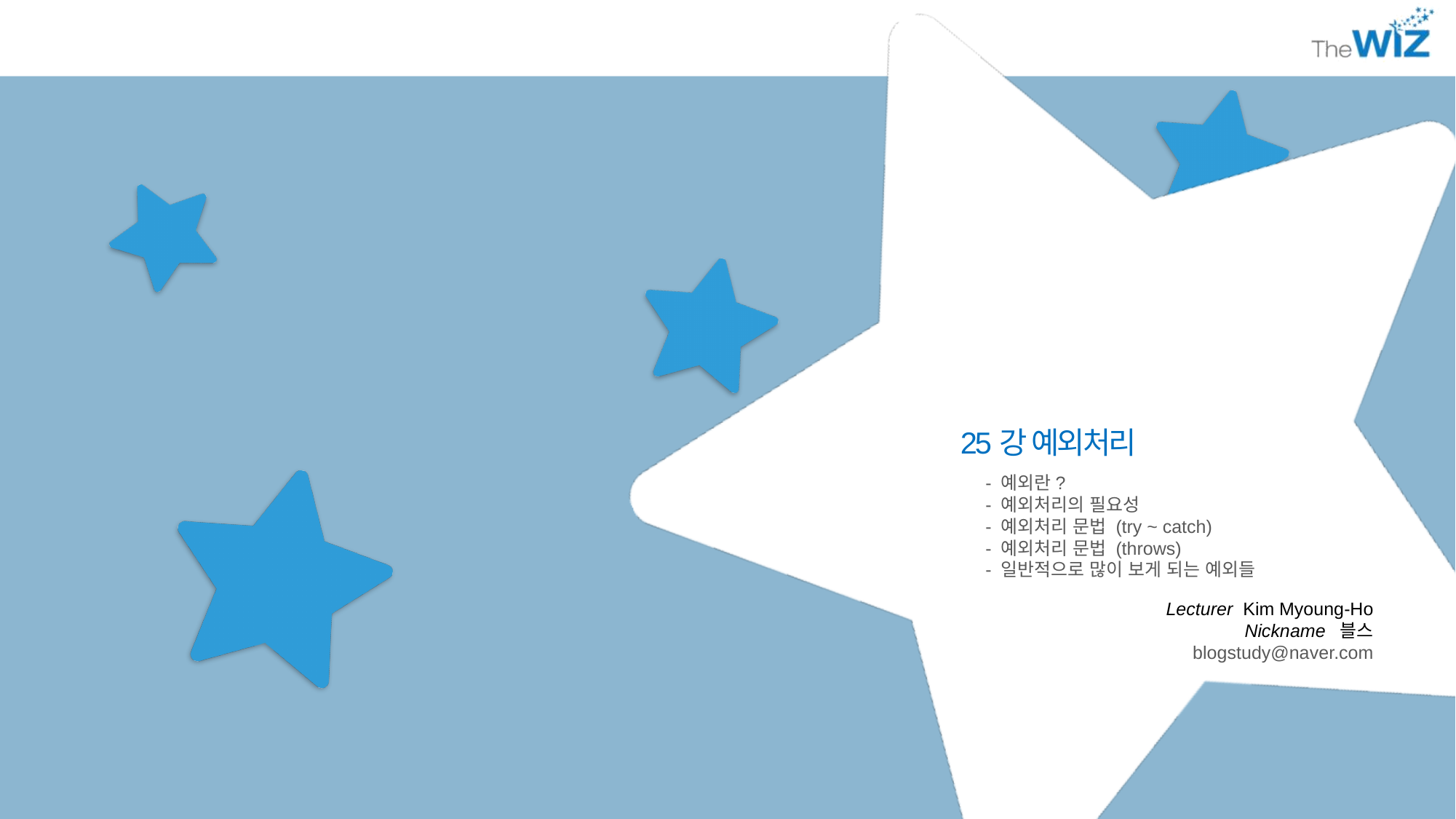

25강 예외처리
- 예외란?
- 예외처리의 필요성
- 예외처리 문법 (try ~ catch)
- 예외처리 문법 (throws)
- 일반적으로 많이 보게 되는 예외들
Lecturer  Kim Myoung-Ho
Nickname  블스
blogstudy@naver.com